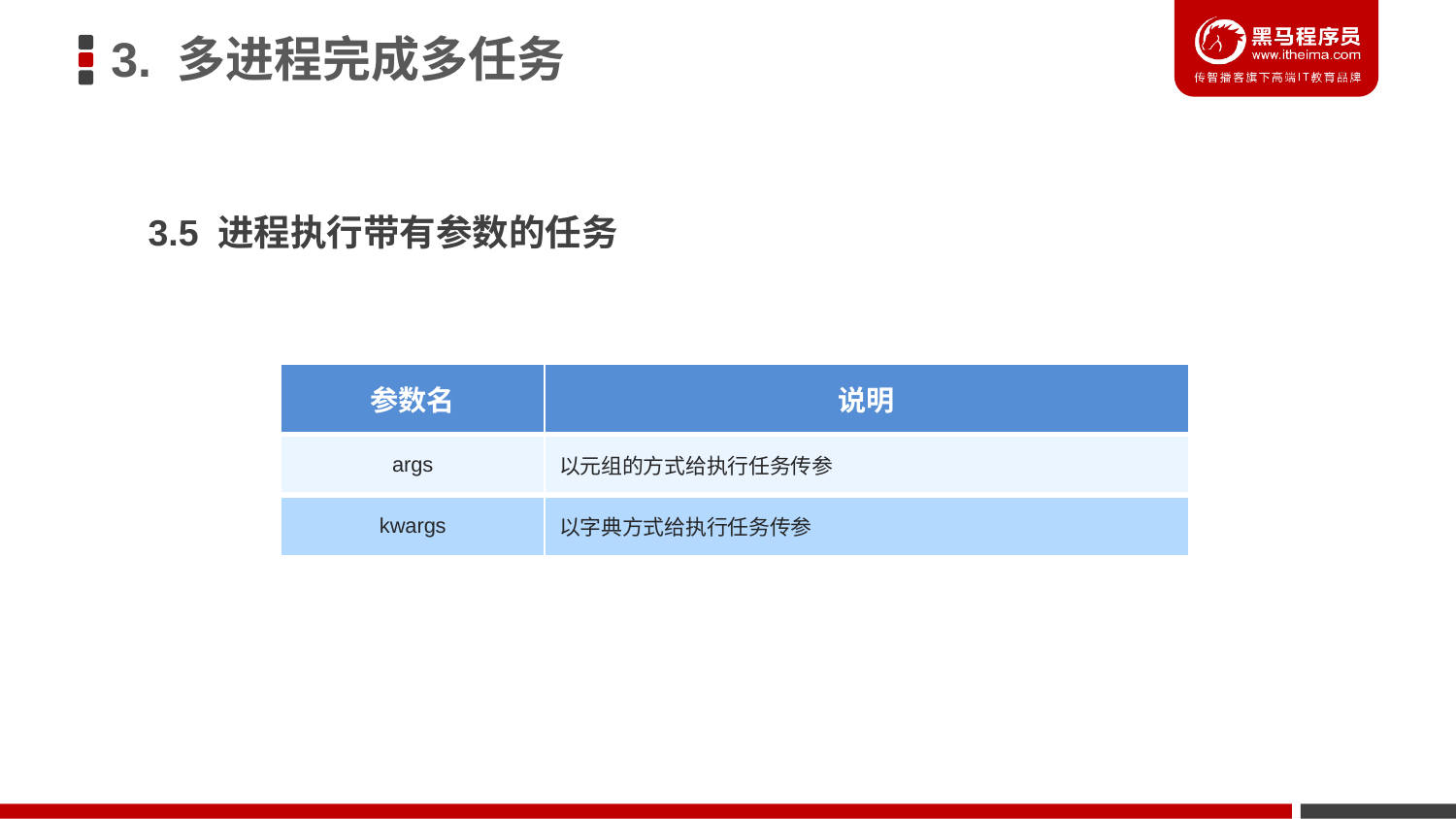

3. 多进程完成多任务
3.5 进程执行带有参数的任务
| 参数名 | 说明 |
| --- | --- |
| args | 以元组的方式给执行任务传参 |
| kwargs | 以字典方式给执行任务传参 |